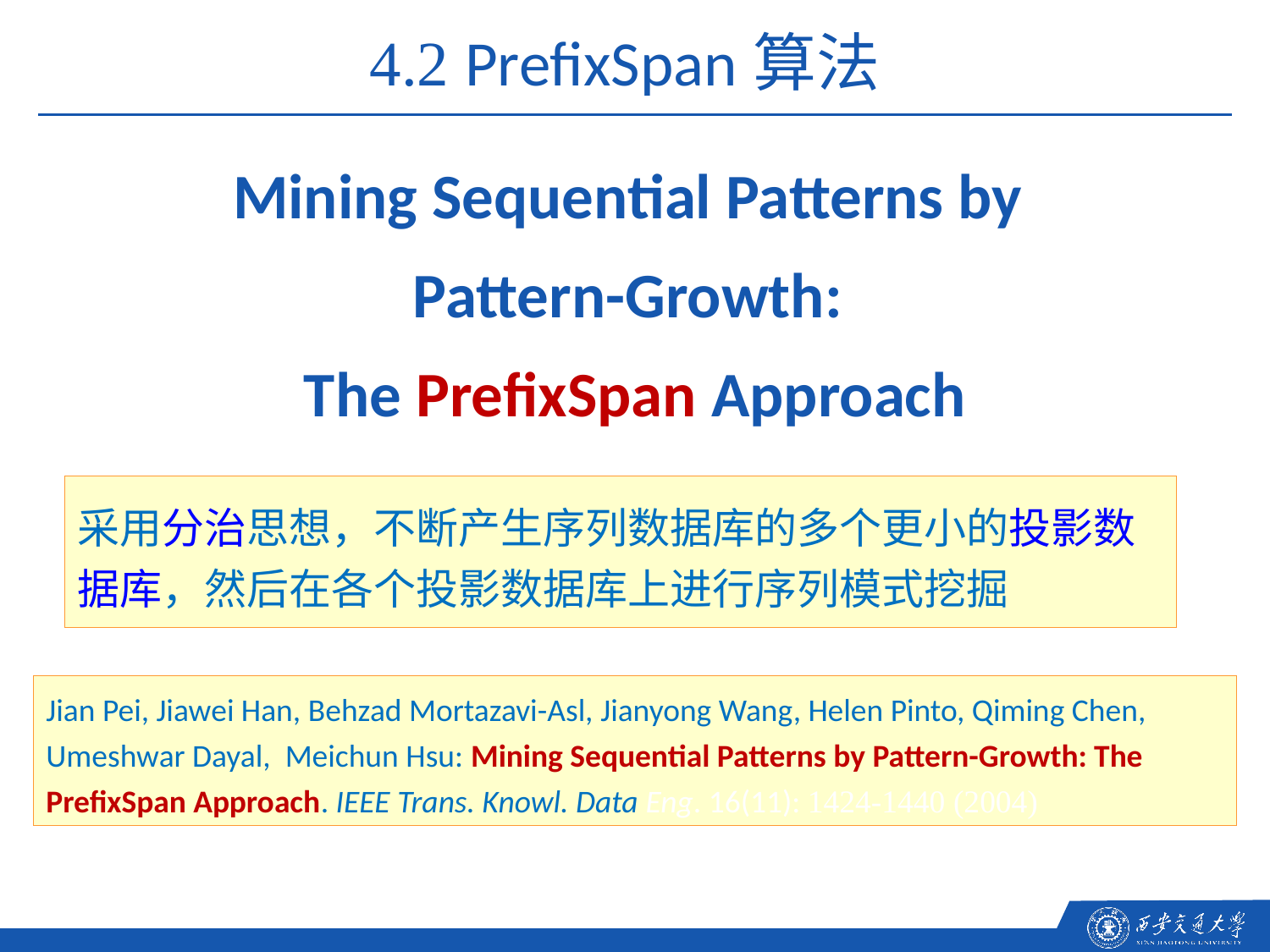

4.2 PrefixSpan算法
Mining Sequential Patterns by
Pattern-Growth:
The PrefixSpan Approach
采用分治思想，不断产生序列数据库的多个更小的投影数据库，然后在各个投影数据库上进行序列模式挖掘
Jian Pei, Jiawei Han, Behzad Mortazavi-Asl, Jianyong Wang, Helen Pinto, Qiming Chen,  Umeshwar Dayal,  Meichun Hsu: Mining Sequential Patterns by Pattern-Growth: The PrefixSpan Approach. IEEE Trans. Knowl. Data Eng. 16(11): 1424-1440 (2004)